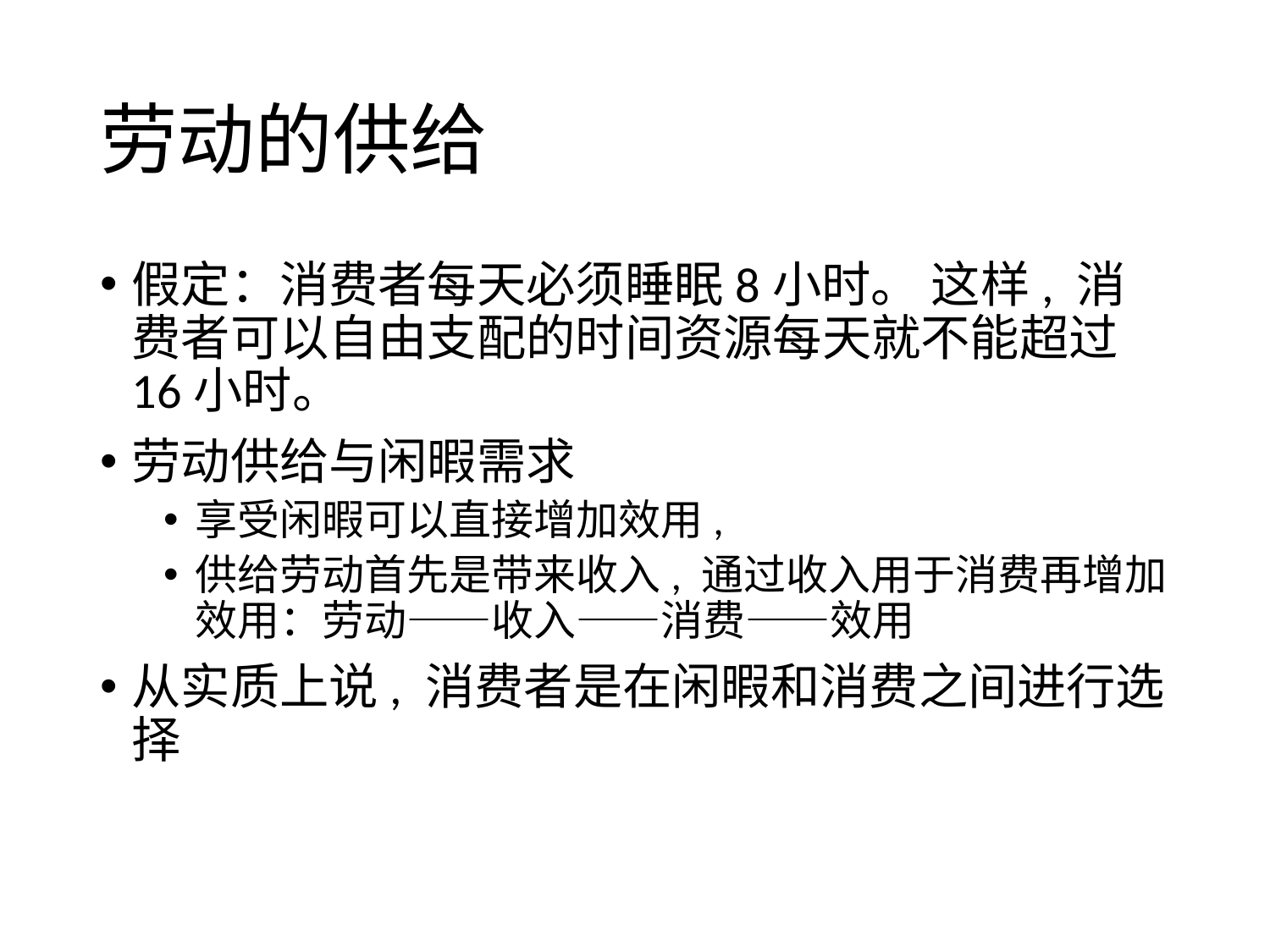

# 劳动的供给
假定：消费者每天必须睡眠8小时。 这样, 消费者可以自由支配的时间资源每天就不能超过16小时。
劳动供给与闲暇需求
享受闲暇可以直接增加效用,
供给劳动首先是带来收入, 通过收入用于消费再增加效用：劳动——收入——消费——效用
从实质上说, 消费者是在闲暇和消费之间进行选择